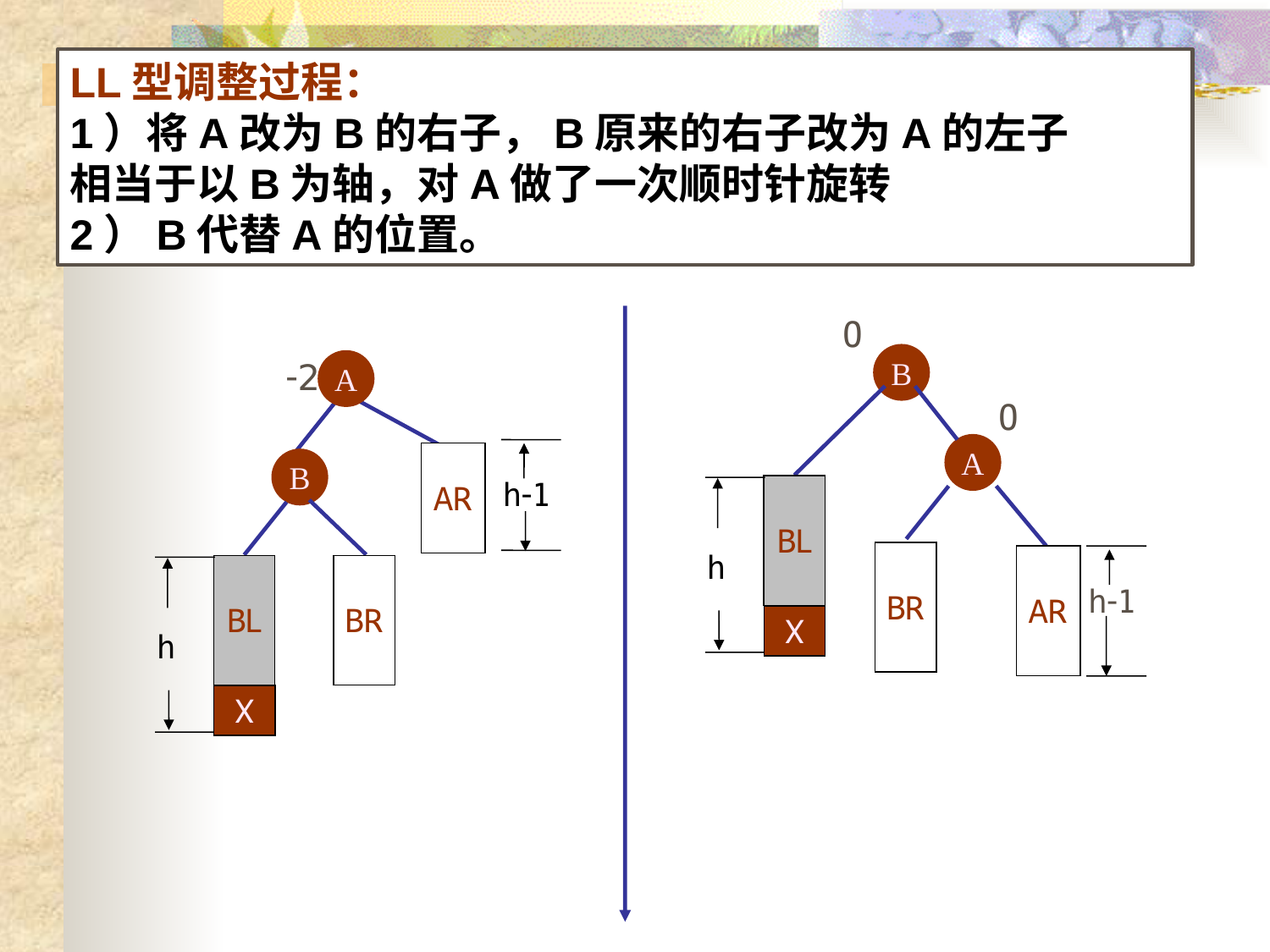

LL型调整过程：
1）将A改为B的右子，B原来的右子改为A的左子
相当于以B为轴，对A做了一次顺时针旋转
2）B代替A的位置。

0
B
-2
A

0

A

h-1

AR
B
BL

h

BR
AR

BL
BR

h

h-1
X

X